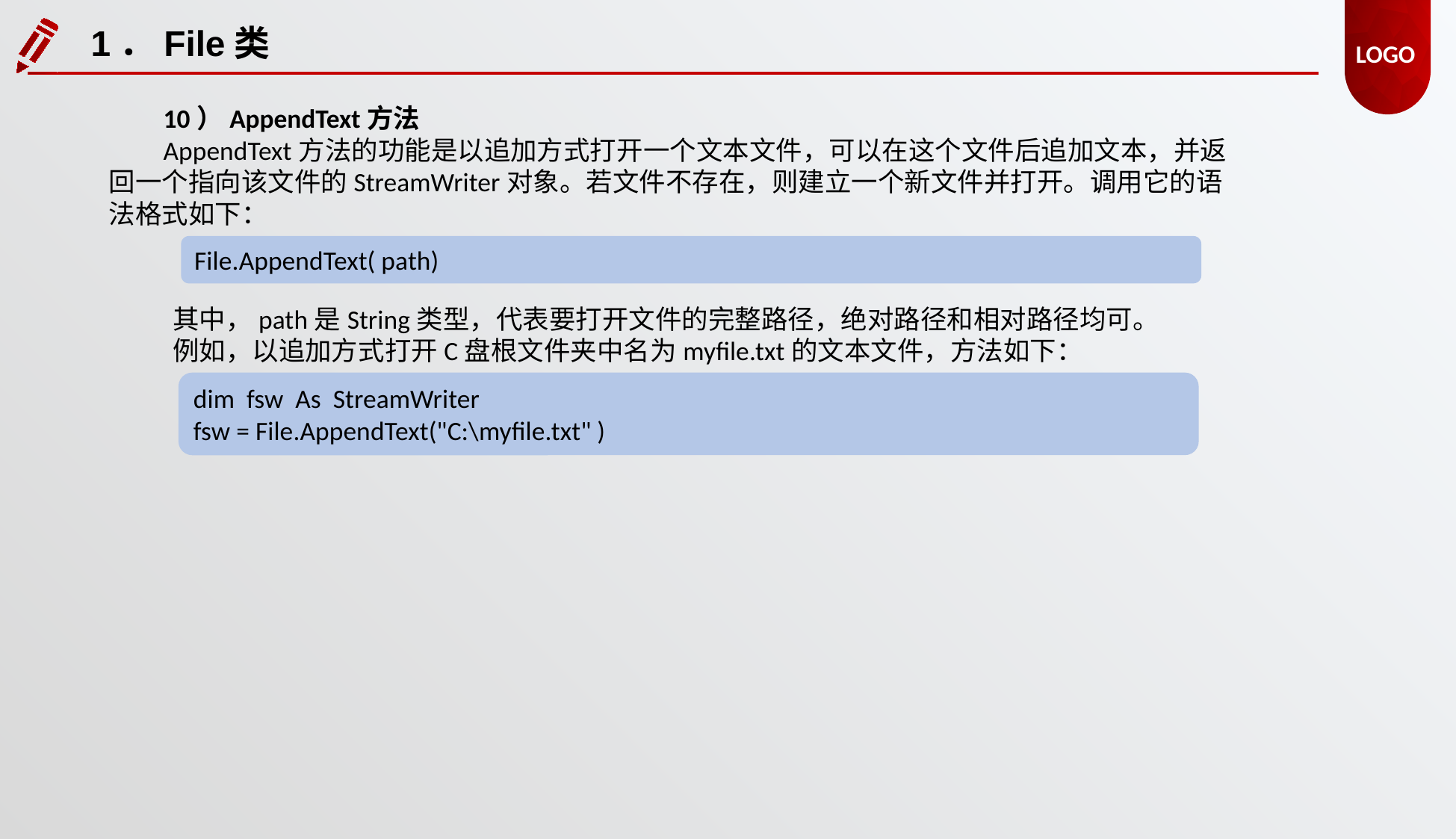

1．File类
10）AppendText方法
AppendText方法的功能是以追加方式打开一个文本文件，可以在这个文件后追加文本，并返回一个指向该文件的StreamWriter对象。若文件不存在，则建立一个新文件并打开。调用它的语法格式如下：
File.AppendText( path)
其中，path是String类型，代表要打开文件的完整路径，绝对路径和相对路径均可。
例如，以追加方式打开C盘根文件夹中名为myfile.txt的文本文件，方法如下：
dim  fsw  As  StreamWriter
fsw = File.AppendText("C:\myfile.txt" )